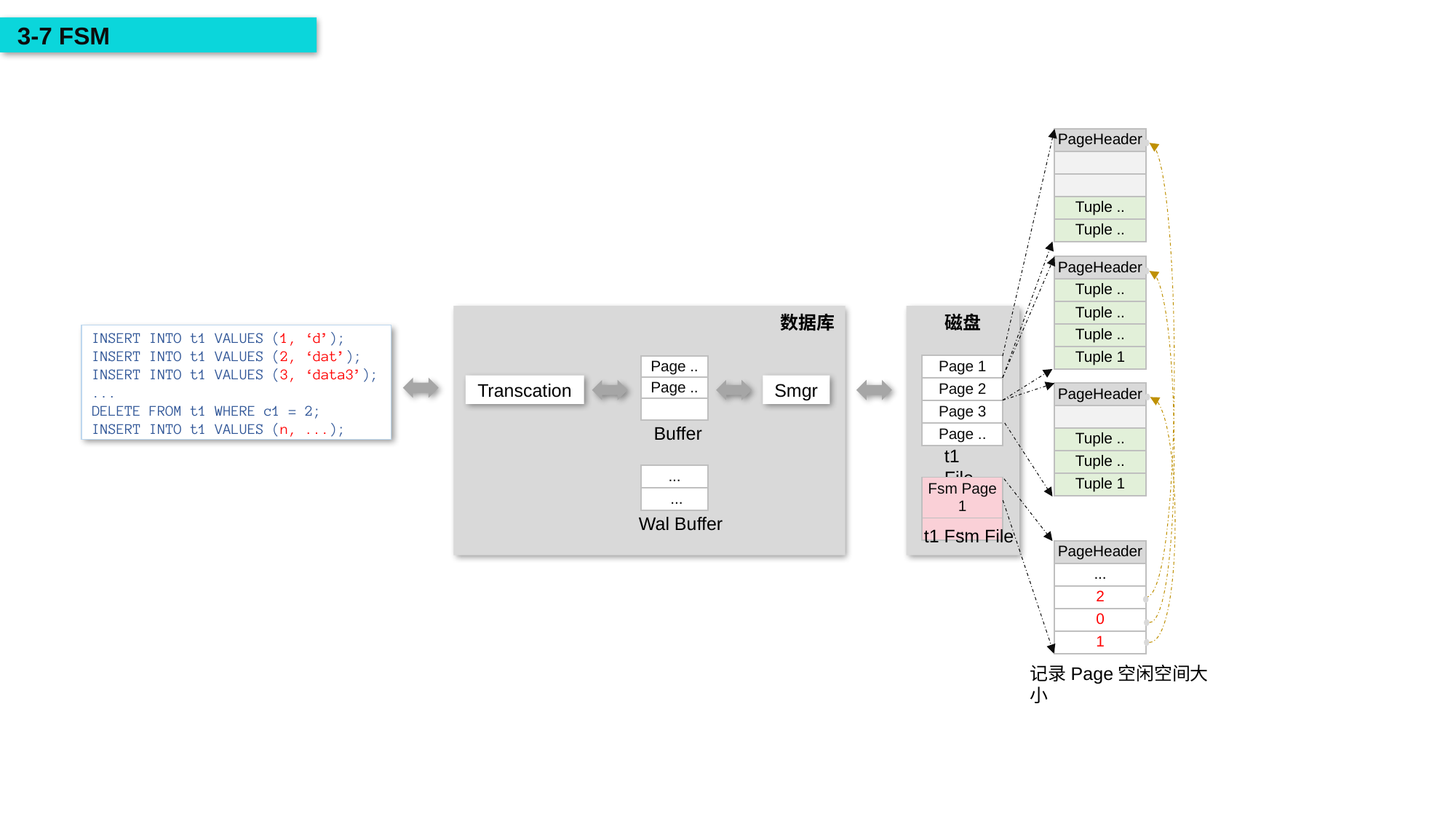

3-7 FSM
| PageHeader |
| --- |
|  |
|  |
| Tuple .. |
| Tuple .. |

| PageHeader |
| --- |
| Tuple .. |
| Tuple .. |
| Tuple .. |
| Tuple 1 |

数据库
磁盘
INSERT INTO t1 VALUES (1, ‘d’);
INSERT INTO t1 VALUES (2, ‘dat’);
INSERT INTO t1 VALUES (3, ‘data3’);
...
DELETE FROM t1 WHERE c1 = 2;
INSERT INTO t1 VALUES (n, ...);
| Page 1 |
| --- |
| Page 2 |
| Page 3 |
| Page .. |
| Page .. |
| --- |
| Page .. |
|  |
Transcation
Smgr

| PageHeader |
| --- |
|  |
| Tuple .. |
| Tuple .. |
| Tuple 1 |

Buffer
t1 File
| ... |
| --- |
| ... |
| Fsm Page 1 |
| --- |
| ... |
Wal Buffer
t1 Fsm File
| PageHeader |
| --- |
| ... |
| 2 |
| 0 |
| 1 |

记录Page空闲空间大小